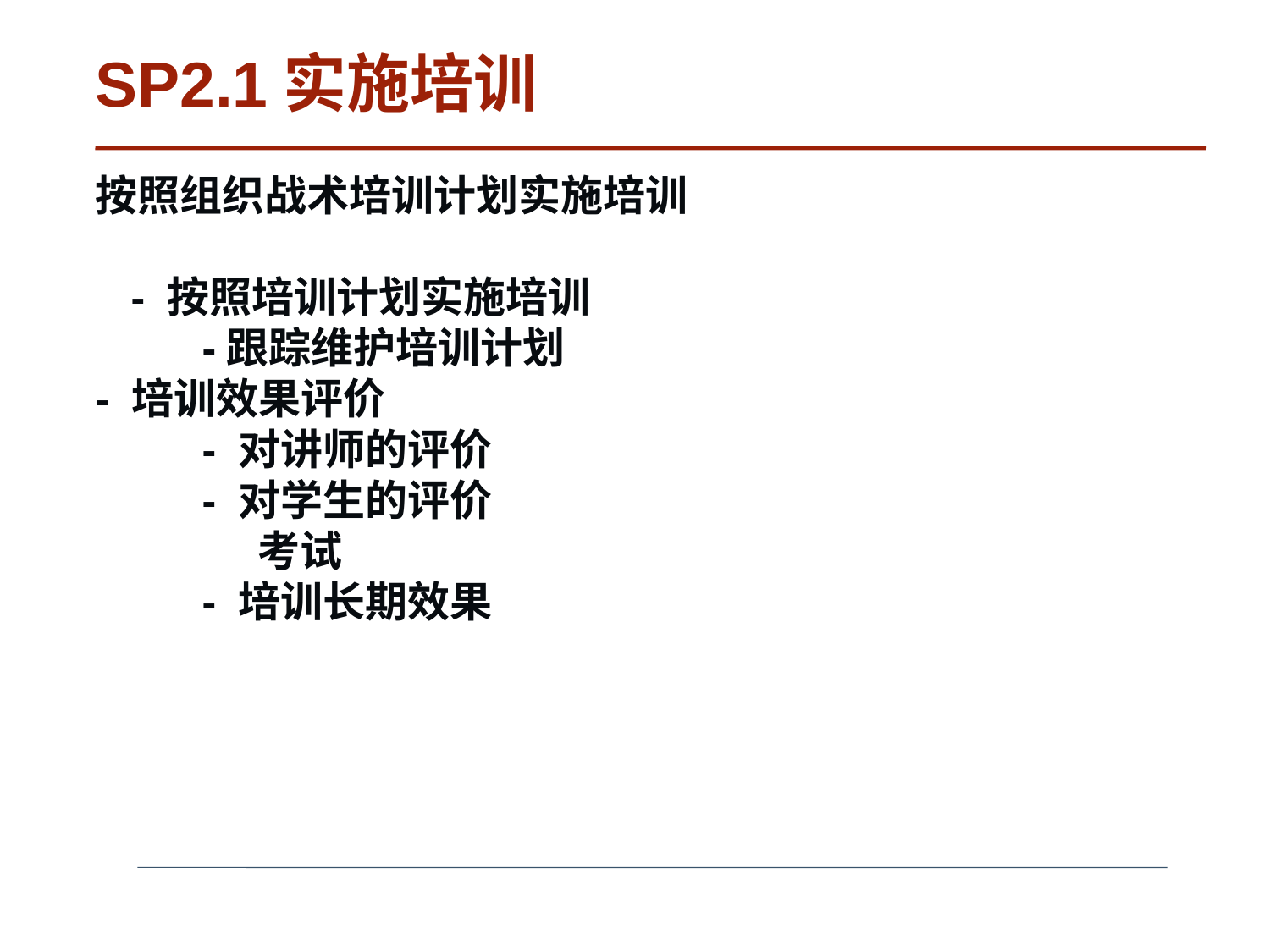

# SP2.1实施培训
按照组织战术培训计划实施培训

   - 按照培训计划实施培训
         -跟踪维护培训计划
- 培训效果评价
         - 对讲师的评价
         - 对学生的评价
                考试
         - 培训长期效果